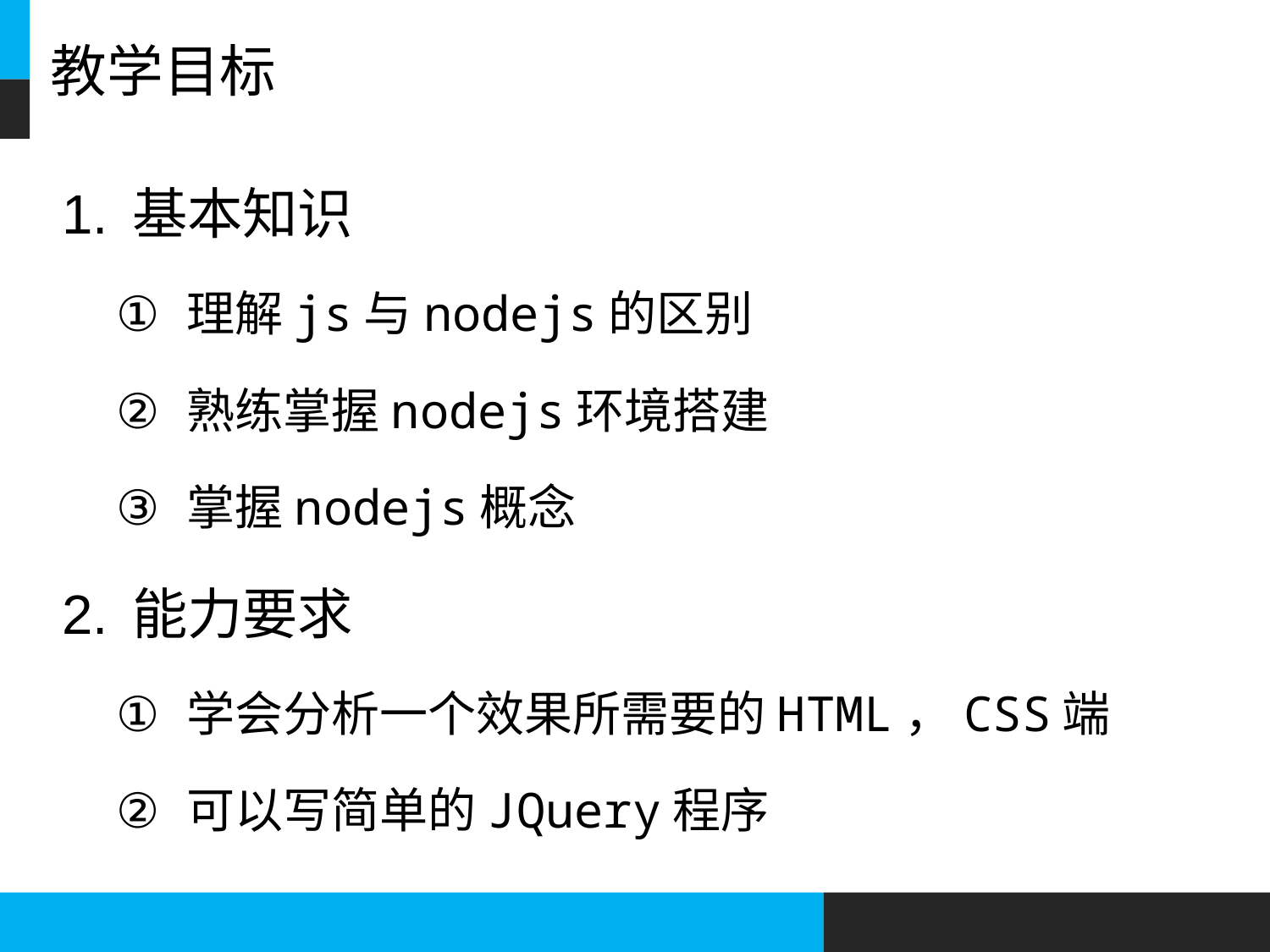

# 教学目标
基本知识
理解js与nodejs的区别
熟练掌握nodejs环境搭建
掌握nodejs概念
能力要求
学会分析一个效果所需要的HTML，CSS端
可以写简单的JQuery程序